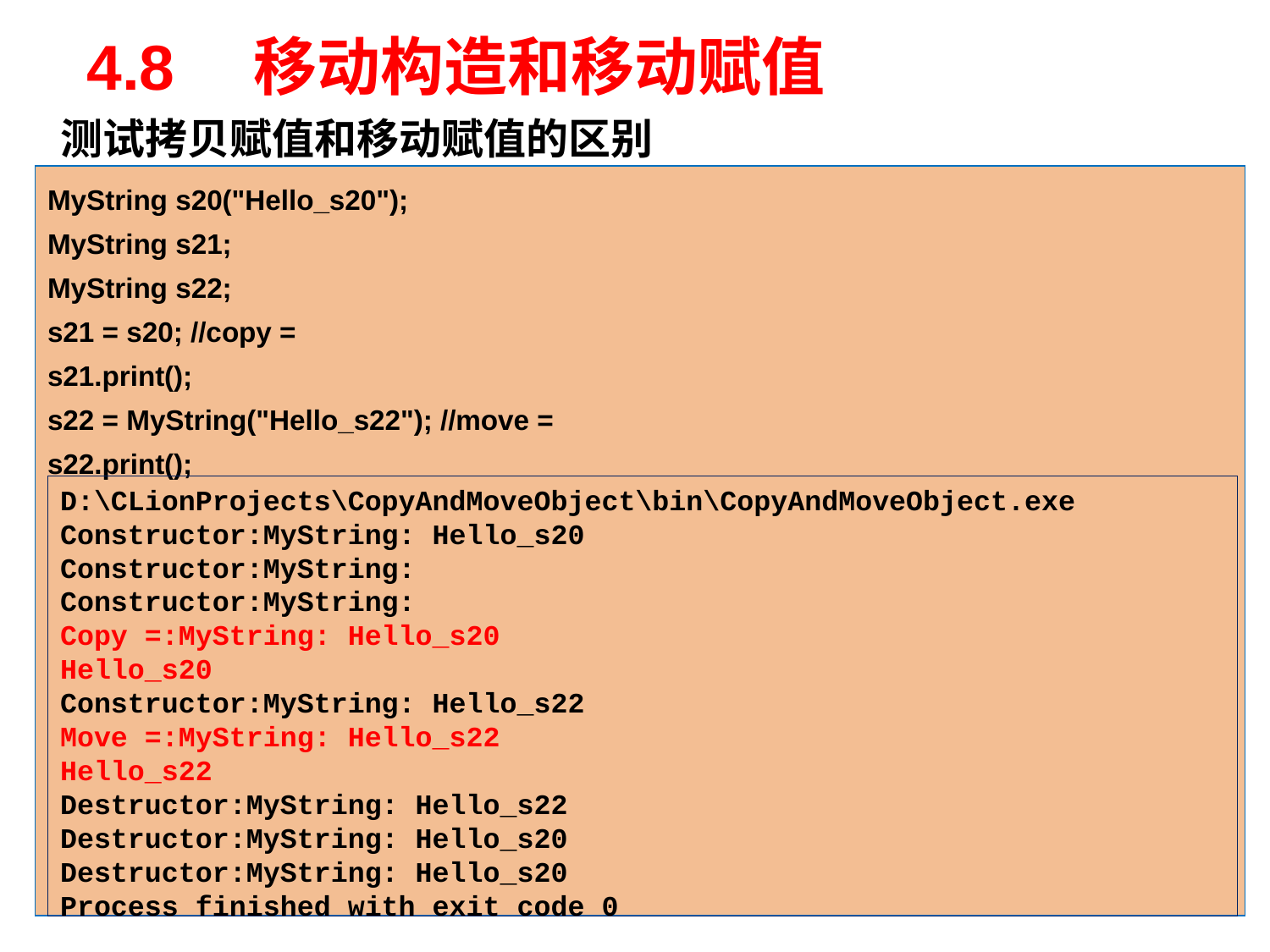

# 4.8　移动构造和移动赋值
测试拷贝赋值和移动赋值的区别
MyString s20("Hello_s20");
MyString s21;
MyString s22;
s21 = s20; //copy =
s21.print();
s22 = MyString("Hello_s22"); //move =
s22.print();
D:\CLionProjects\CopyAndMoveObject\bin\CopyAndMoveObject.exe
Constructor:MyString: Hello_s20
Constructor:MyString:
Constructor:MyString:
Copy =:MyString: Hello_s20
Hello_s20
Constructor:MyString: Hello_s22
Move =:MyString: Hello_s22
Hello_s22
Destructor:MyString: Hello_s22
Destructor:MyString: Hello_s20
Destructor:MyString: Hello_s20
Process finished with exit code 0